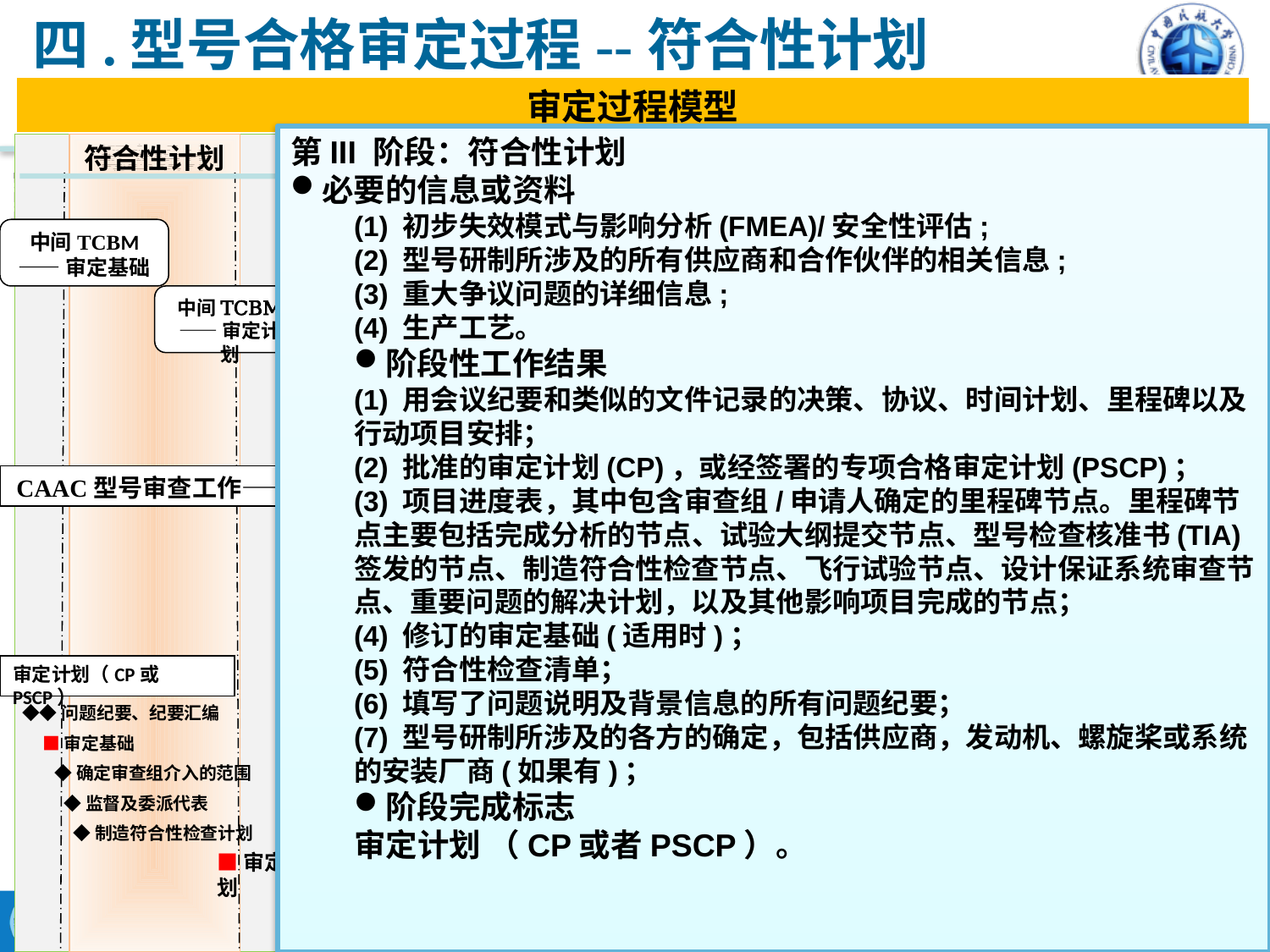

# 四.型号合格审定过程--符合性计划
审定过程模型

概念设计
符合性计划
要求确定
符合性计划
计划实施
证后管理

概念
设计开始
中间TCBM
——审定基础
熟悉性
介绍
中间TCBM
——审定基础
首飞前TCBM
产品使用结束

审定过程宣贯
中间TCBM
——审定计划
首次TCBM

中间TCBM
——审定计划
最终
TCBM

项目前期指导
■TC申请

◆规章及
     政策讨论
◆提交审定计划
CAAC型号审查工作——审查组、AEG
◆预评审
型号审定（TC）■
◆受理申请
型号合格证数据单TCDS◆
◆首次TCBM准备
持续适航
◆成立审查组
适航证■
◆审定项目计划（CPP）
◆产品交付时的文件
审定计划（CP或PSCP）
[专项]审定计划（CP或PSCP）
产品服役
期间
◆◆问题纪要、纪要汇编
◆◆问题纪要、纪要汇编

图例
■审定基础
■审定基础
◆确定审查组介入的范围
◆确定审查组介入的范围

持续活动
ICA修订
◆监督及委派代表
◆监督及委派代表
◆制造符合性检查计划
◆制造符合性检查计划
TCBM
与申请人正式协调事件
证后评估
■审定计划
■审定计划
◆  里程碑
见实现阶段图
■  转换节点
资料保存

第III 阶段：符合性计划
必要的信息或资料
(1) 初步失效模式与影响分析(FMEA)/安全性评估;
(2) 型号研制所涉及的所有供应商和合作伙伴的相关信息;
(3) 重大争议问题的详细信息;
(4) 生产工艺。
阶段性工作结果
(1) 用会议纪要和类似的文件记录的决策、协议、时间计划、里程碑以及行动项目安排；
(2) 批准的审定计划(CP)，或经签署的专项合格审定计划(PSCP)；
(3) 项目进度表，其中包含审查组/申请人确定的里程碑节点。里程碑节点主要包括完成分析的节点、试验大纲提交节点、型号检查核准书(TIA)签发的节点、制造符合性检查节点、飞行试验节点、设计保证系统审查节点、重要问题的解决计划，以及其他影响项目完成的节点；
(4) 修订的审定基础(适用时)；
(5) 符合性检查清单；
(6) 填写了问题说明及背景信息的所有问题纪要；
(7) 型号研制所涉及的各方的确定，包括供应商，发动机、螺旋桨或系统的安装厂商(如果有)；
阶段完成标志
审定计划 （CP或者PSCP）。

CAAC型号审查工作——审查组、AEG